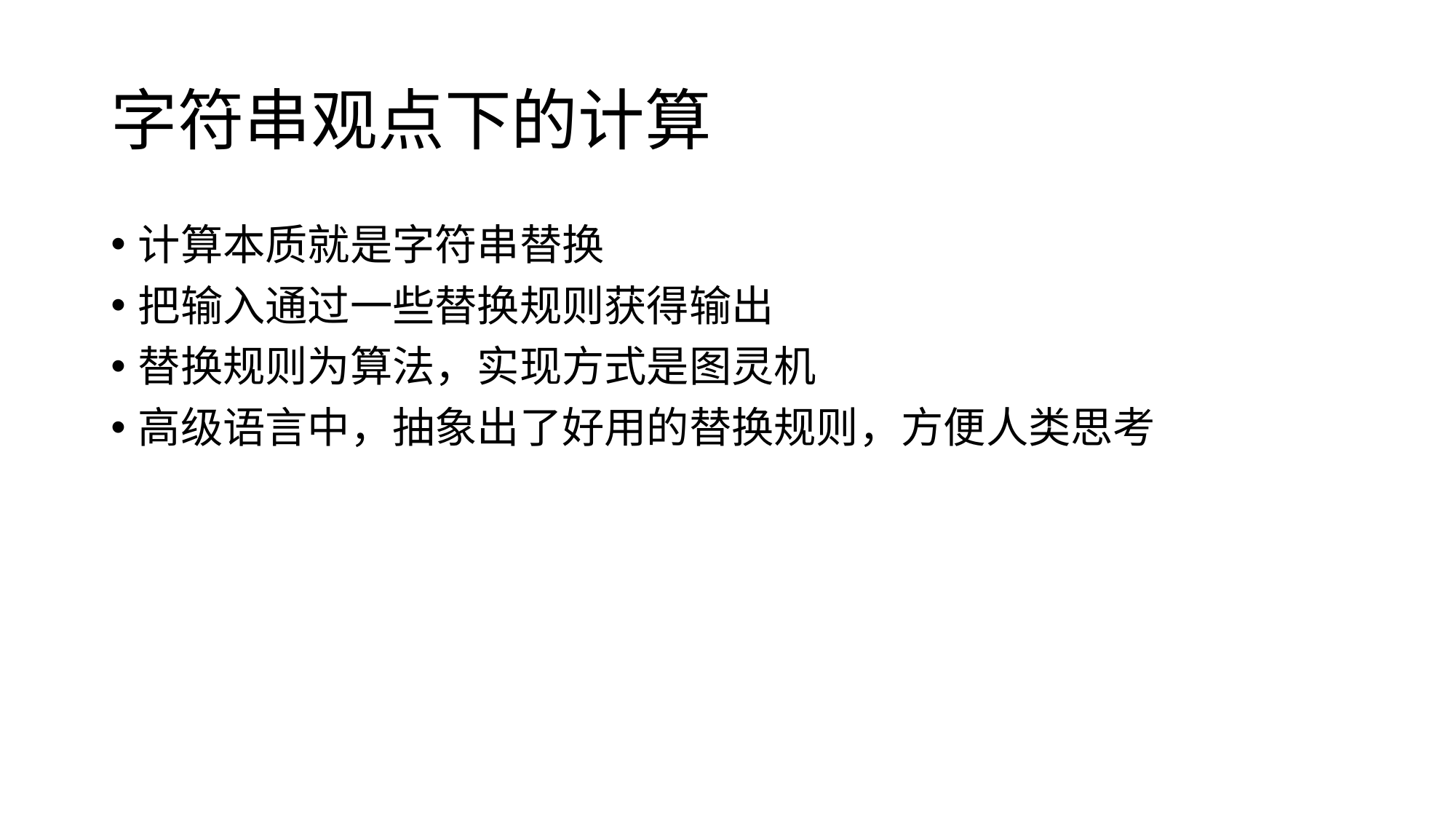

# 字符串观点下的计算
计算本质就是字符串替换
把输入通过一些替换规则获得输出
替换规则为算法，实现方式是图灵机
高级语言中，抽象出了好用的替换规则，方便人类思考